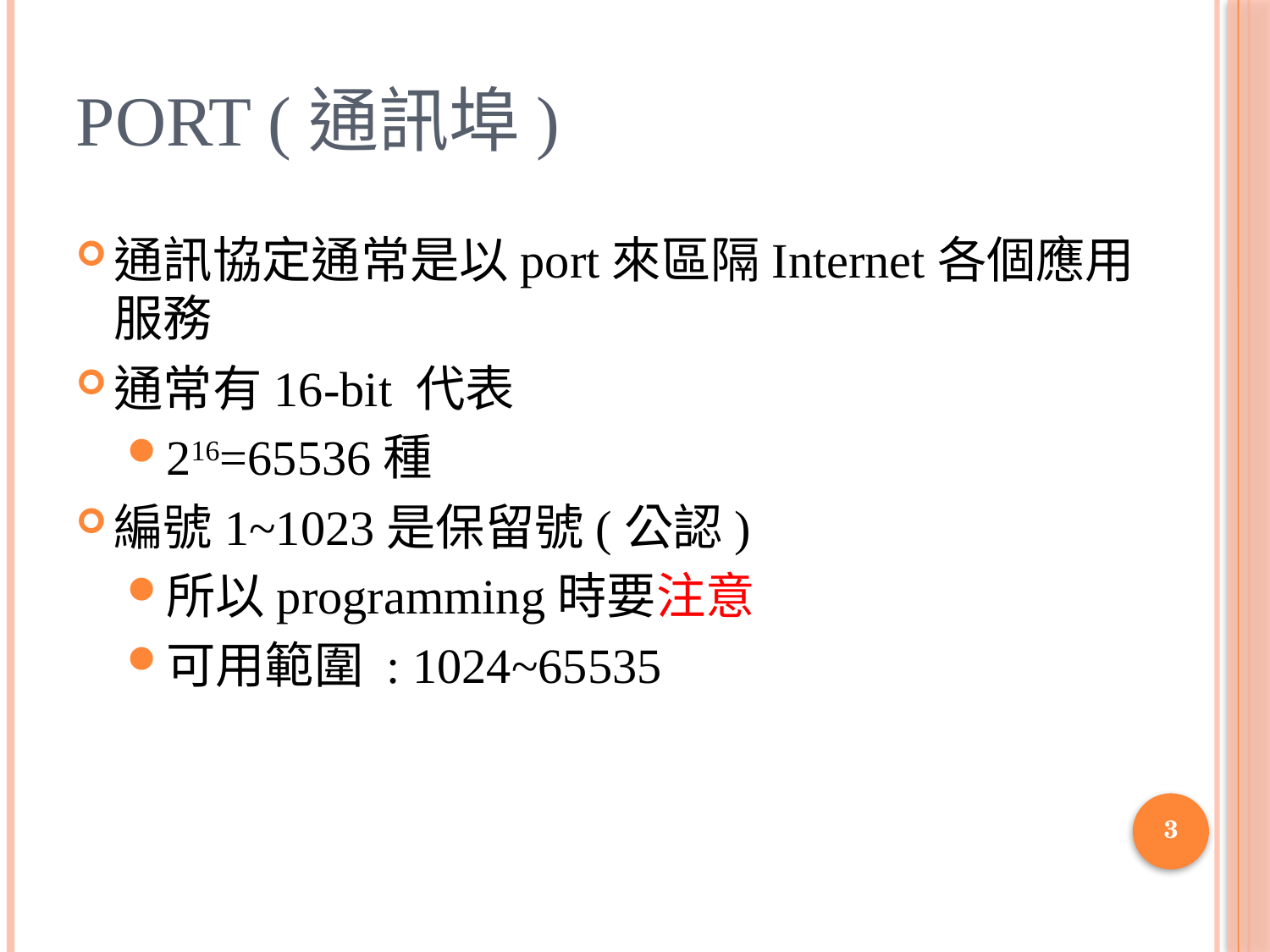

# Port (通訊埠)
通訊協定通常是以port來區隔Internet各個應用服務
通常有16-bit 代表
216=65536種
編號1~1023是保留號(公認)
所以programming時要注意
可用範圍 : 1024~65535

3